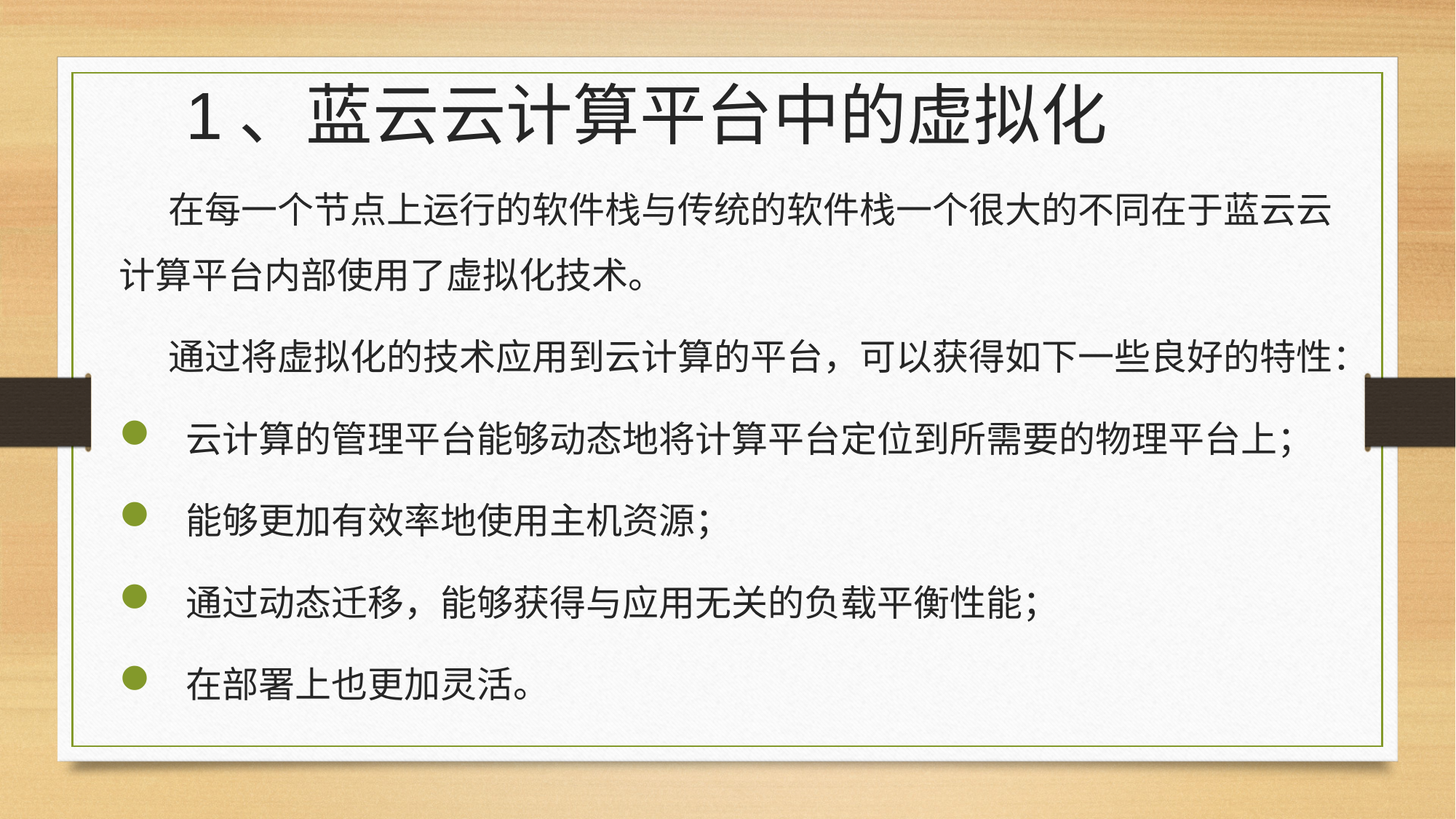

# 1、蓝云云计算平台中的虚拟化
     在每一个节点上运行的软件栈与传统的软件栈一个很大的不同在于蓝云云计算平台内部使用了虚拟化技术。
     通过将虚拟化的技术应用到云计算的平台，可以获得如下一些良好的特性：
  云计算的管理平台能够动态地将计算平台定位到所需要的物理平台上；
  能够更加有效率地使用主机资源；
  通过动态迁移，能够获得与应用无关的负载平衡性能；
  在部署上也更加灵活。